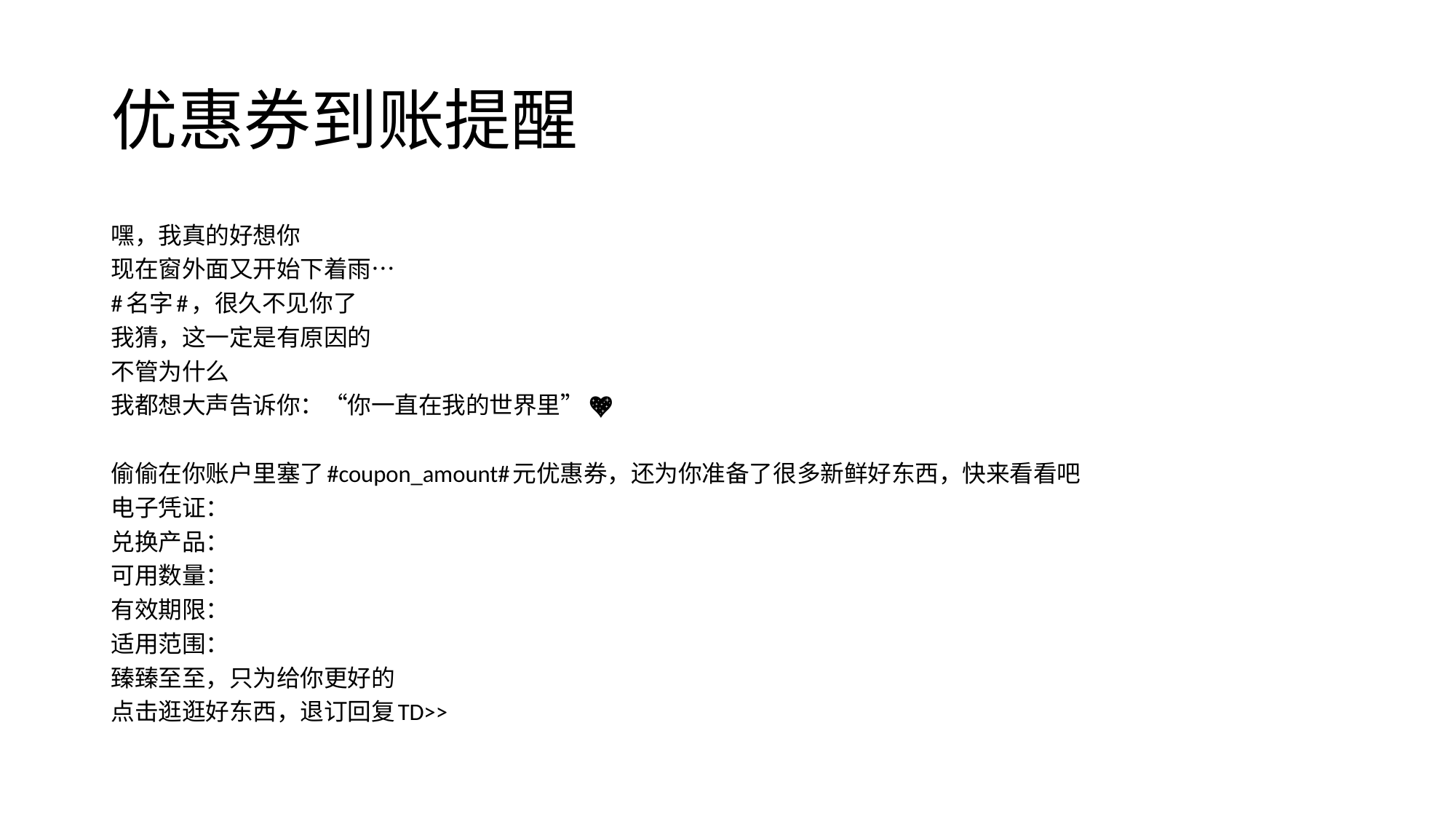

# 优惠券到账提醒
嘿，我真的好想你
现在窗外面又开始下着雨…
#名字#，很久不见你了
我猜，这一定是有原因的
不管为什么
我都想大声告诉你：“你一直在我的世界里” 💖

偷偷在你账户里塞了#coupon_amount#元优惠券，还为你准备了很多新鲜好东西，快来看看吧
电子凭证：
兑换产品：
可用数量：
有效期限：
适用范围：
臻臻至至，只为给你更好的
点击逛逛好东西，退订回复TD>>